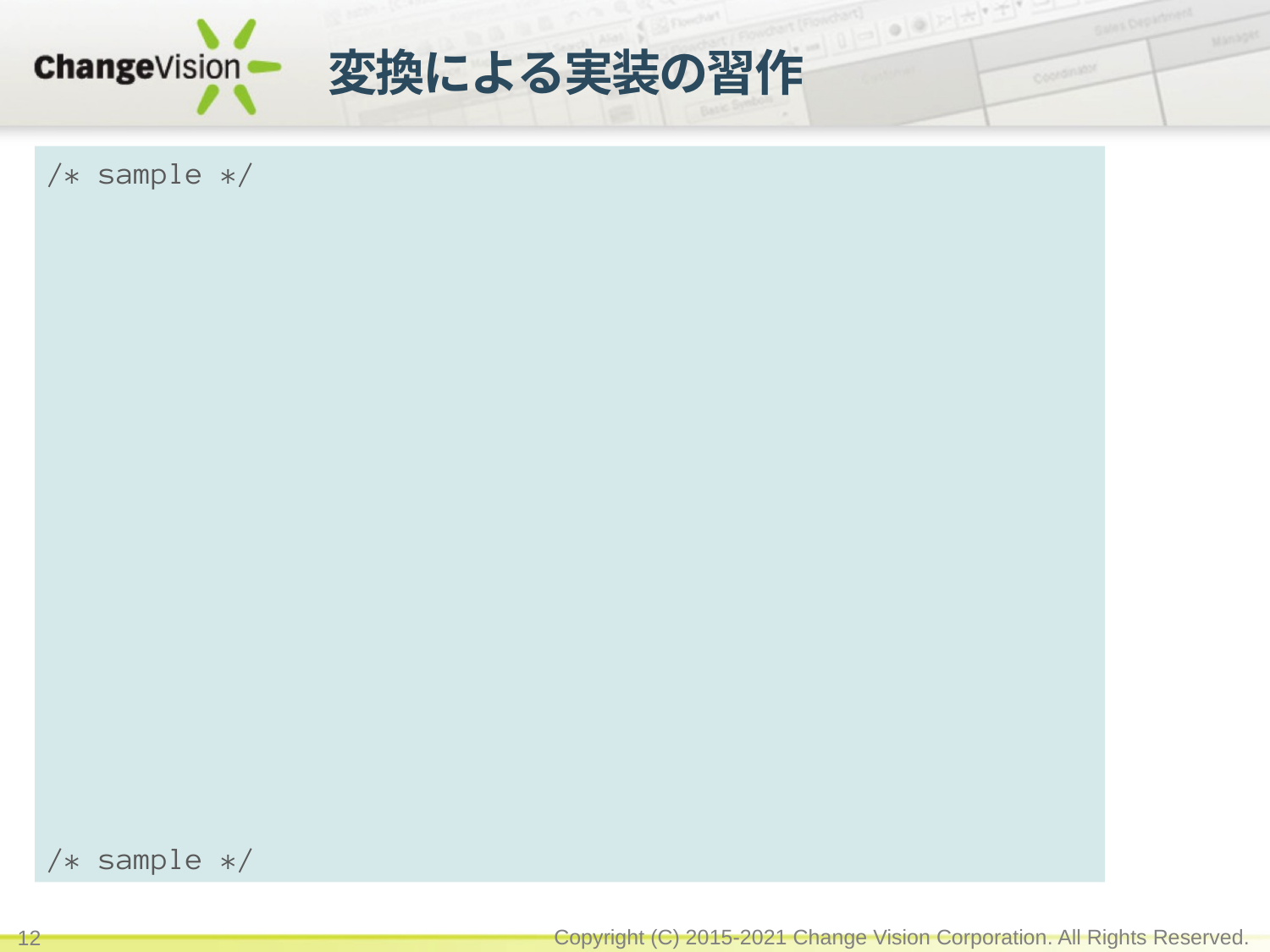

# 変換による実装の習作
/* sample */

/* sample */
12
Copyright (C) 2015-2021 Change Vision Corporation. All Rights Reserved.